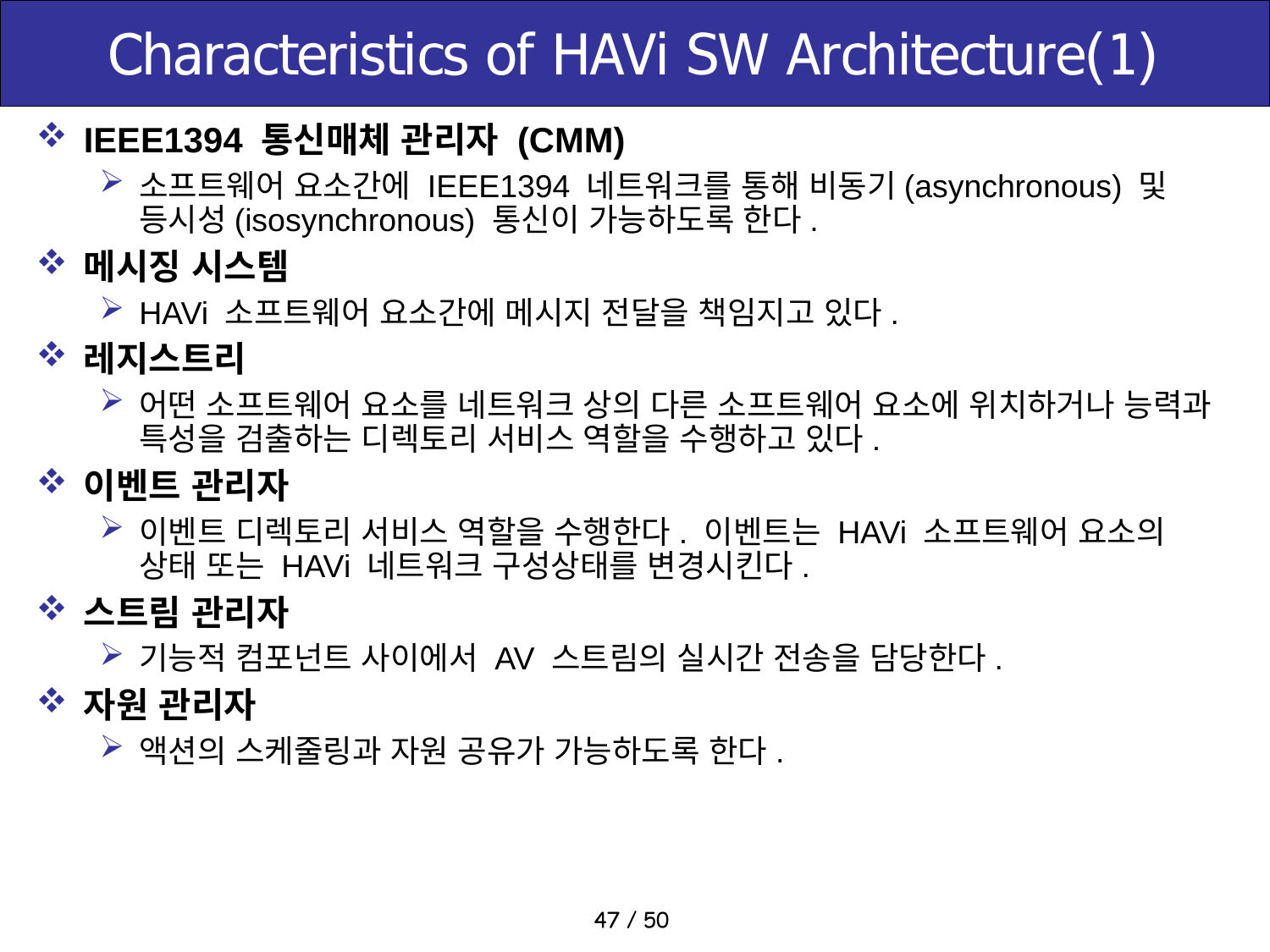

# Characteristics of HAVi SW Architecture(1)
IEEE1394 통신매체 관리자 (CMM)
소프트웨어 요소간에 IEEE1394 네트워크를 통해 비동기(asynchronous) 및 등시성(isosynchronous) 통신이 가능하도록 한다.
메시징 시스템
HAVi 소프트웨어 요소간에 메시지 전달을 책임지고 있다.
레지스트리
어떤 소프트웨어 요소를 네트워크 상의 다른 소프트웨어 요소에 위치하거나 능력과 특성을 검출하는 디렉토리 서비스 역할을 수행하고 있다.
이벤트 관리자
이벤트 디렉토리 서비스 역할을 수행한다. 이벤트는 HAVi 소프트웨어 요소의 상태 또는 HAVi 네트워크 구성상태를 변경시킨다.
스트림 관리자
기능적 컴포넌트 사이에서 AV 스트림의 실시간 전송을 담당한다.
자원 관리자
액션의 스케줄링과 자원 공유가 가능하도록 한다.
47 / 50